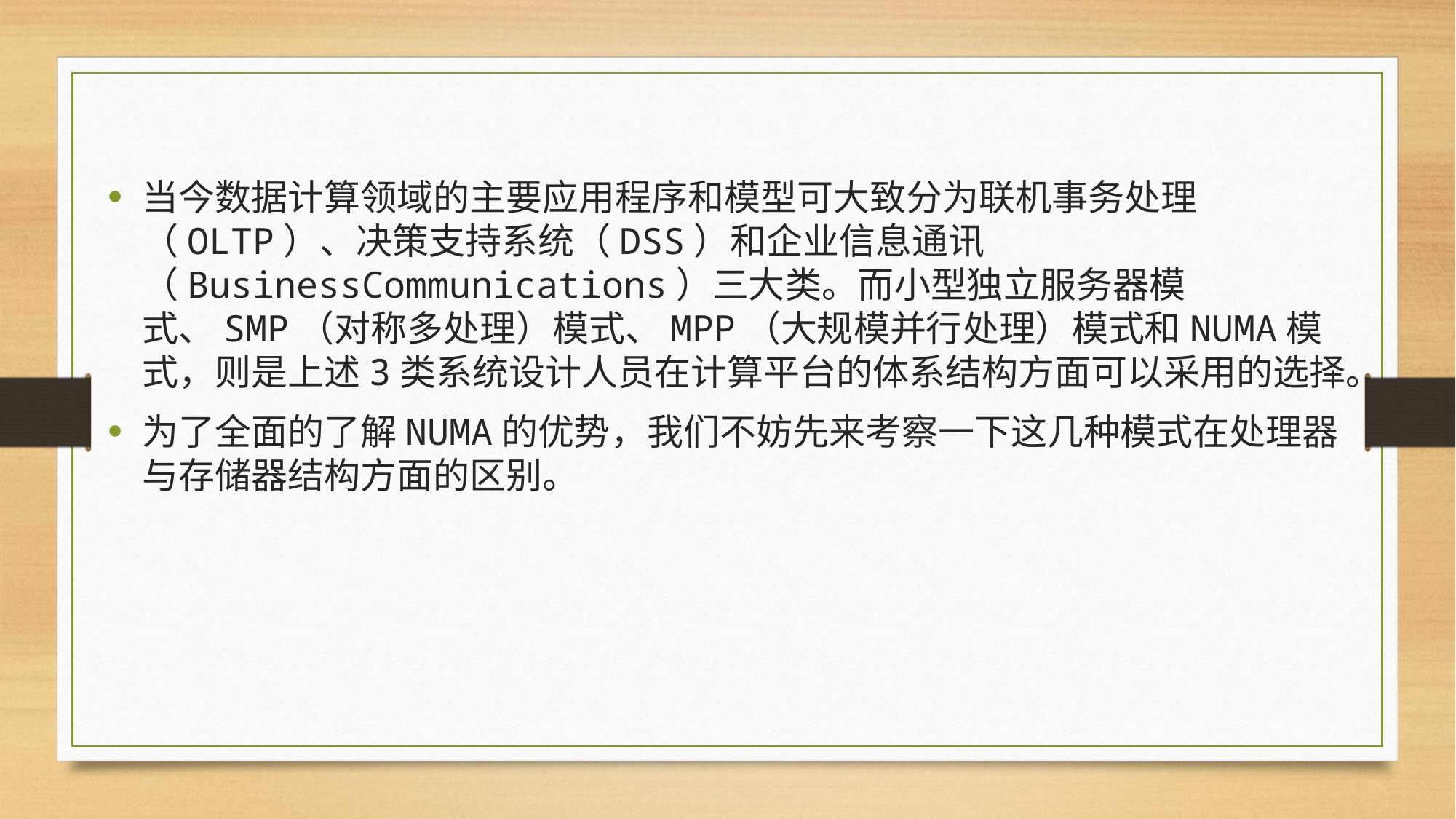

#
当今数据计算领域的主要应用程序和模型可大致分为联机事务处理（OLTP）、决策支持系统（DSS）和企业信息通讯（BusinessCommunications）三大类。而小型独立服务器模式、SMP（对称多处理）模式、MPP（大规模并行处理）模式和NUMA模式，则是上述3类系统设计人员在计算平台的体系结构方面可以采用的选择。
为了全面的了解NUMA的优势，我们不妨先来考察一下这几种模式在处理器与存储器结构方面的区别。